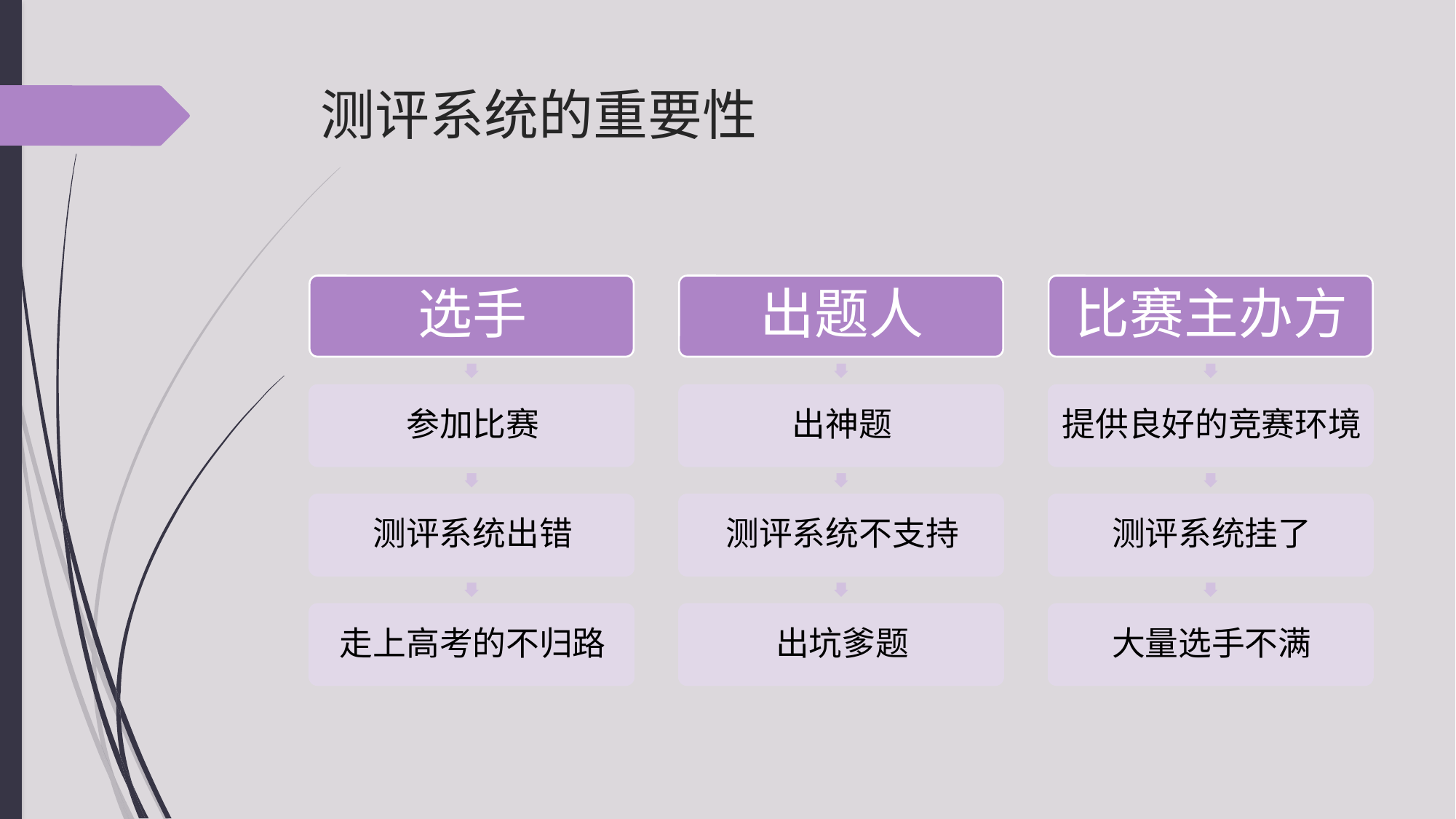

# 测评系统的重要性
选手
参加比赛
测评系统出错
走上高考的不归路
出题人
出神题
测评系统不支持
出坑爹题
比赛主办方
提供良好的竞赛环境
测评系统挂了
大量选手不满